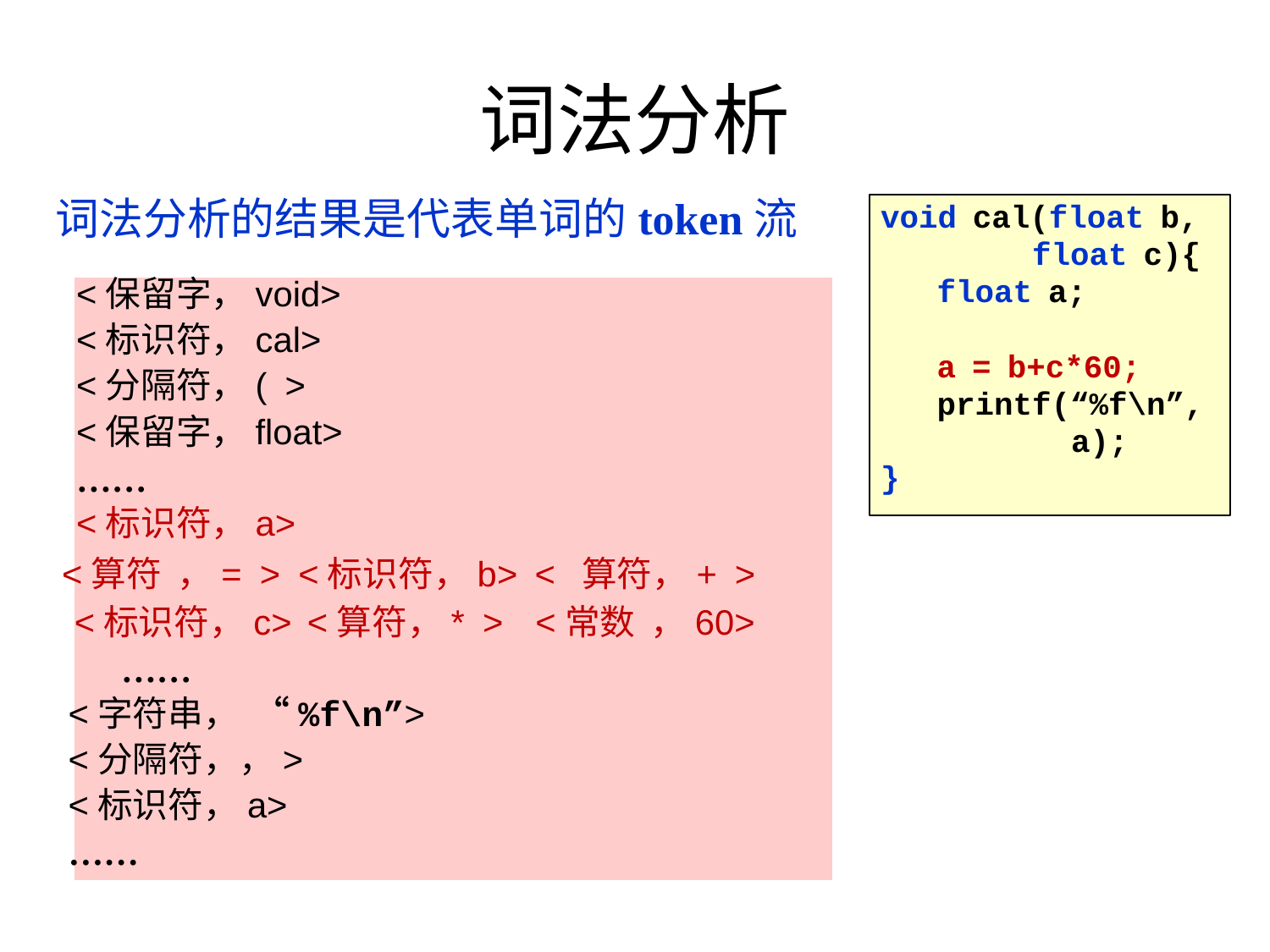

# 词法分析

词法分析的结果是代表单词的token流

	<保留字，void>
	<标识符，cal>
	<分隔符，(  >
	<保留字，float>
	……
	<标识符，a>
void  cal(float  b,
		float  c){
	float  a;

	a  =  b+c*60;
	printf(“%f\n”,
			a);
}

<算符  ，=  >  <标识符，b>
<  算符，+  >
<标识符，c>
<算符，*  >
<常数  ，60>
	……
<字符串，  “%f\n”>
<分隔符，，>
<标识符，a>
……